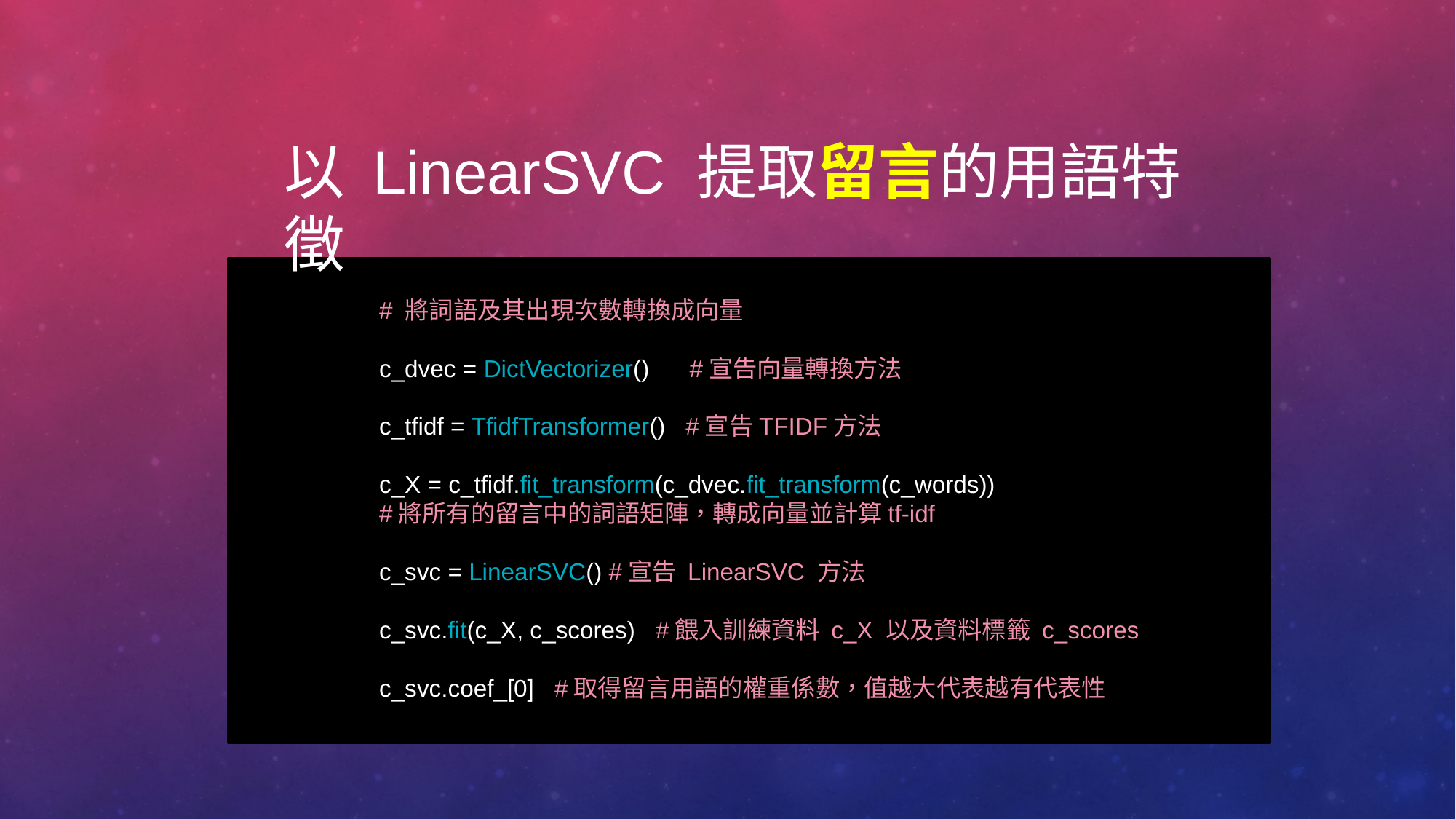

以 LinearSVC 提取留言的用語特徵

# 將詞語及其出現次數轉換成向量

c_dvec = DictVectorizer()      #宣告向量轉換方法

c_tfidf = TfidfTransformer()   #宣告TFIDF方法

c_X = c_tfidf.fit_transform(c_dvec.fit_transform(c_words))
#將所有的留言中的詞語矩陣，轉成向量並計算tf-idf

c_svc = LinearSVC() #宣告 LinearSVC 方法

c_svc.fit(c_X, c_scores)   #餵入訓練資料 c_X 以及資料標籤 c_scores

c_svc.coef_[0]   #取得留言用語的權重係數，值越大代表越有代表性